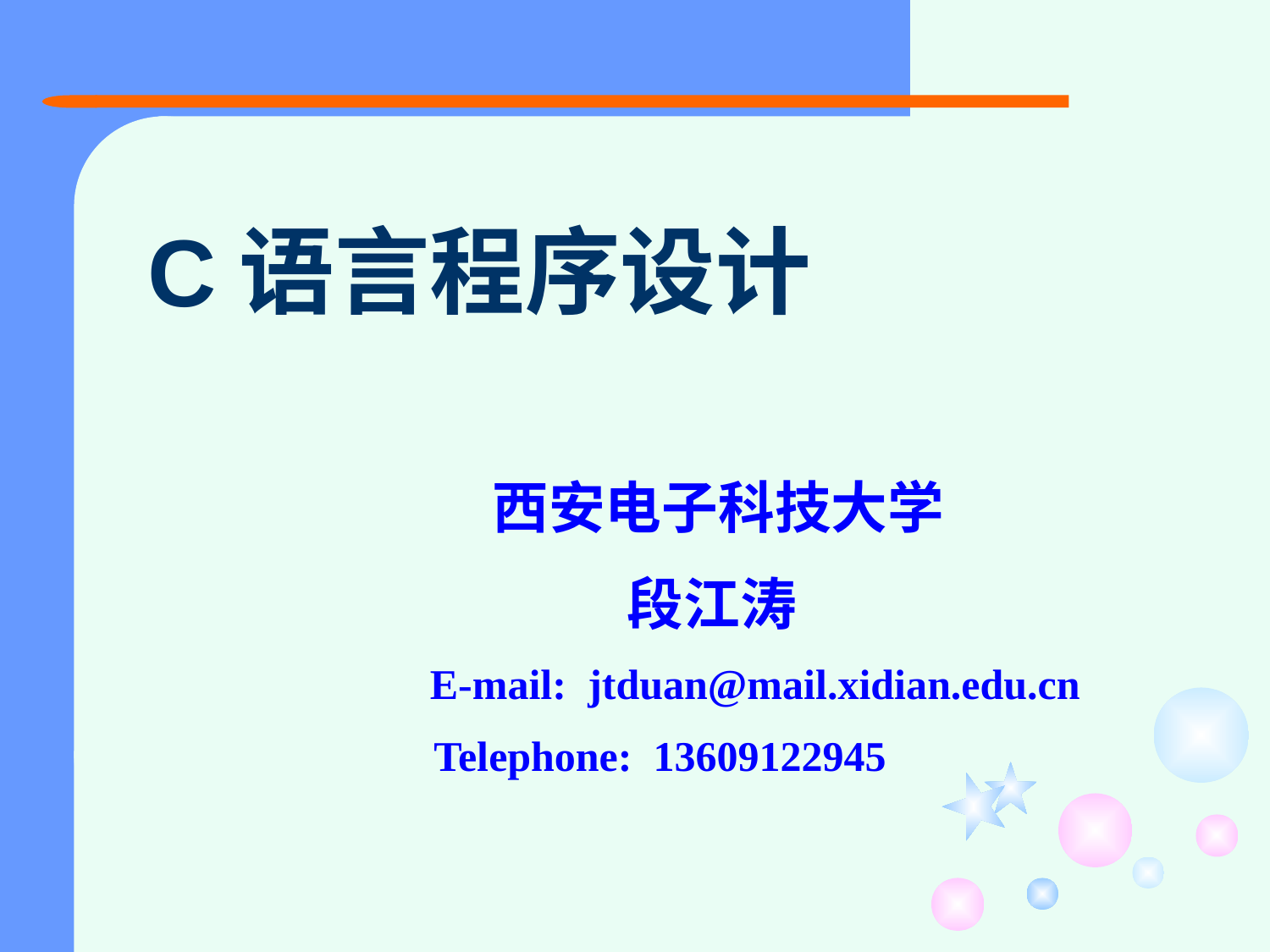

# C语言程序设计
        西安电子科技大学
       段江涛
                  E-mail:  jtduan@mail.xidian.edu.cn
Telephone:  13609122945